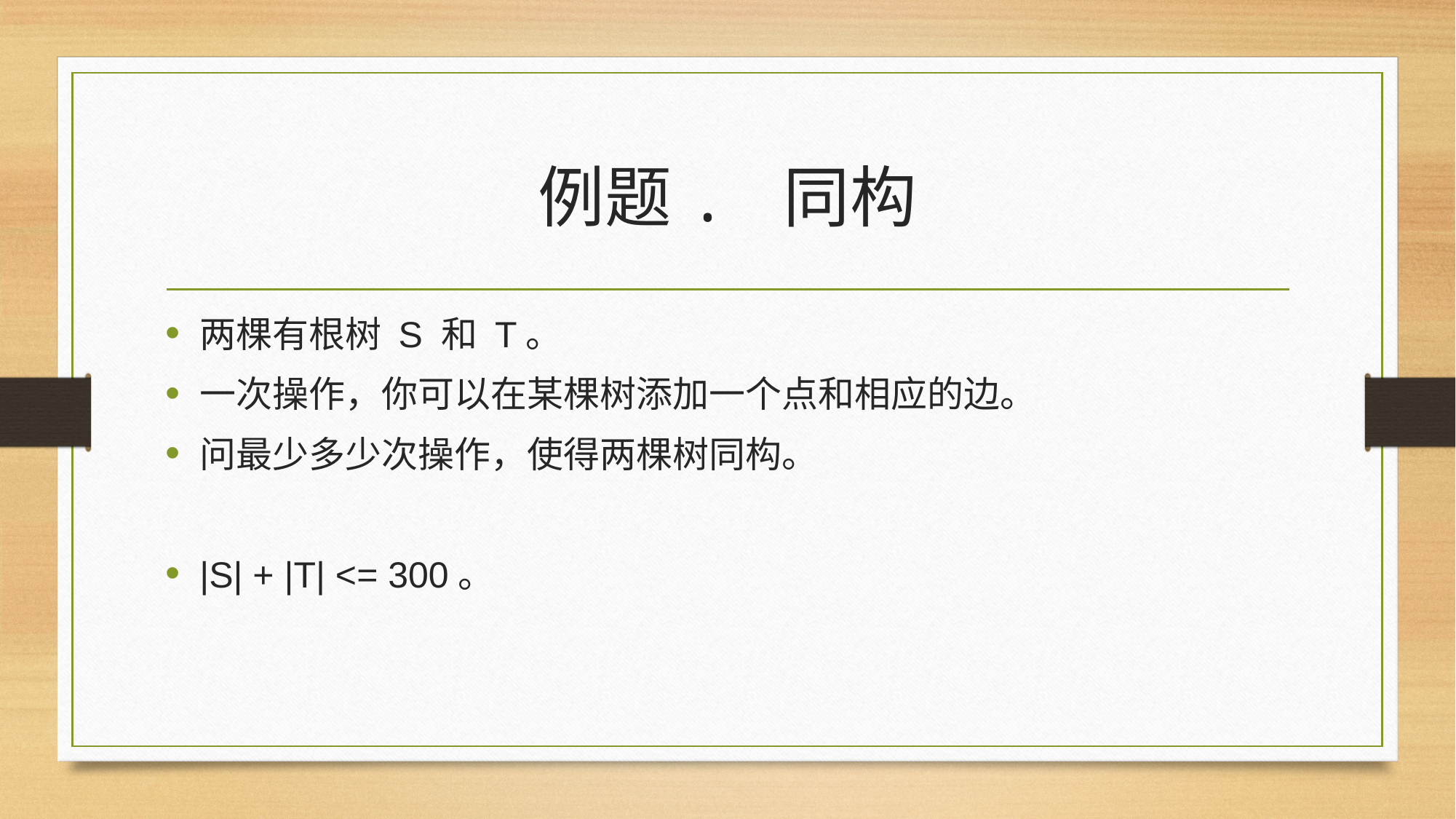

# 例题. 同构
两棵有根树 S 和 T。
一次操作，你可以在某棵树添加一个点和相应的边。
问最少多少次操作，使得两棵树同构。

|S| + |T| <= 300。